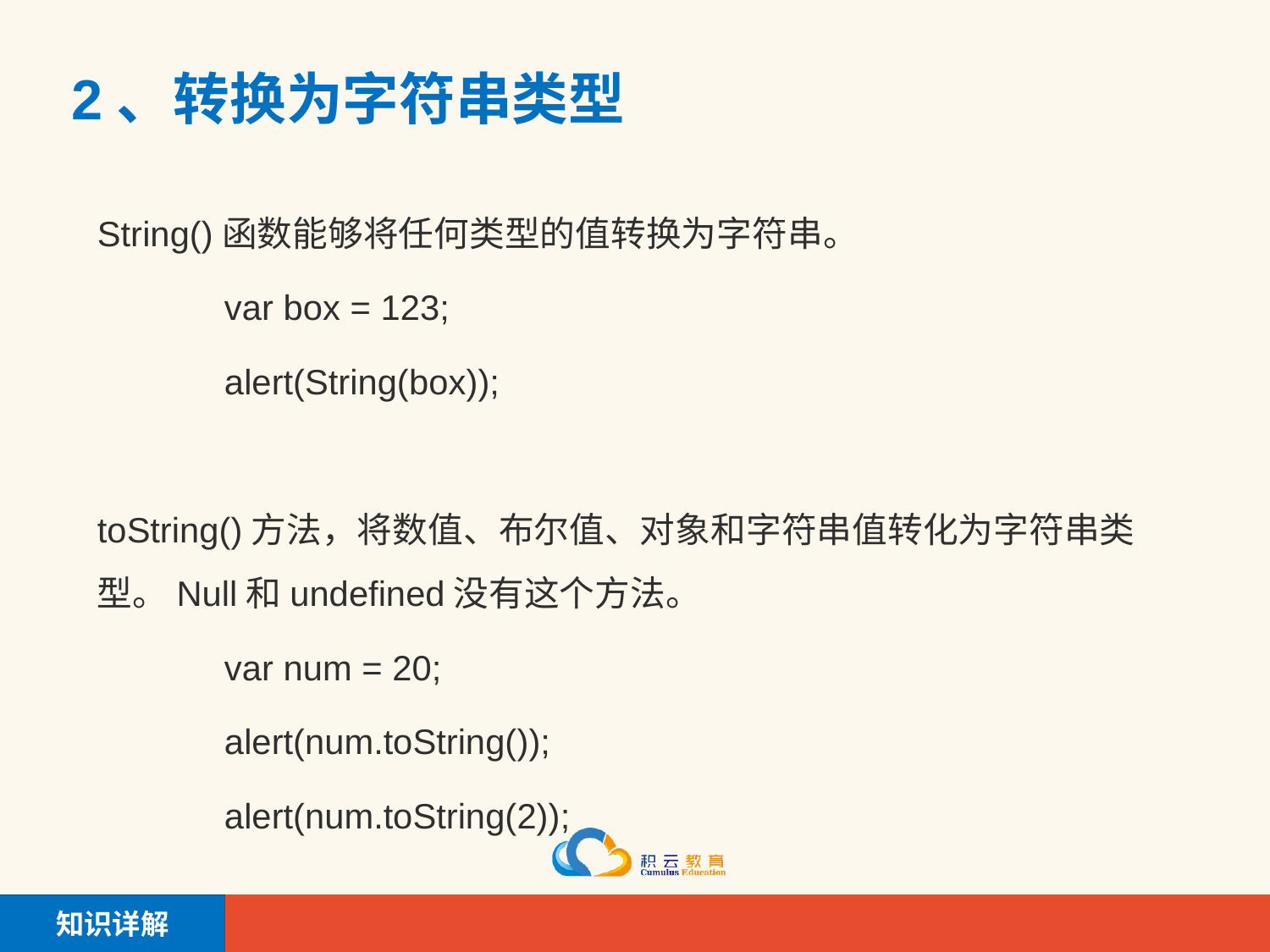

# 2、转换为字符串类型
String()函数能够将任何类型的值转换为字符串。
	var box = 123;
	alert(String(box));

toString()方法，将数值、布尔值、对象和字符串值转化为字符串类型。Null和undefined没有这个方法。
	var num = 20;
	alert(num.toString());
	alert(num.toString(2));